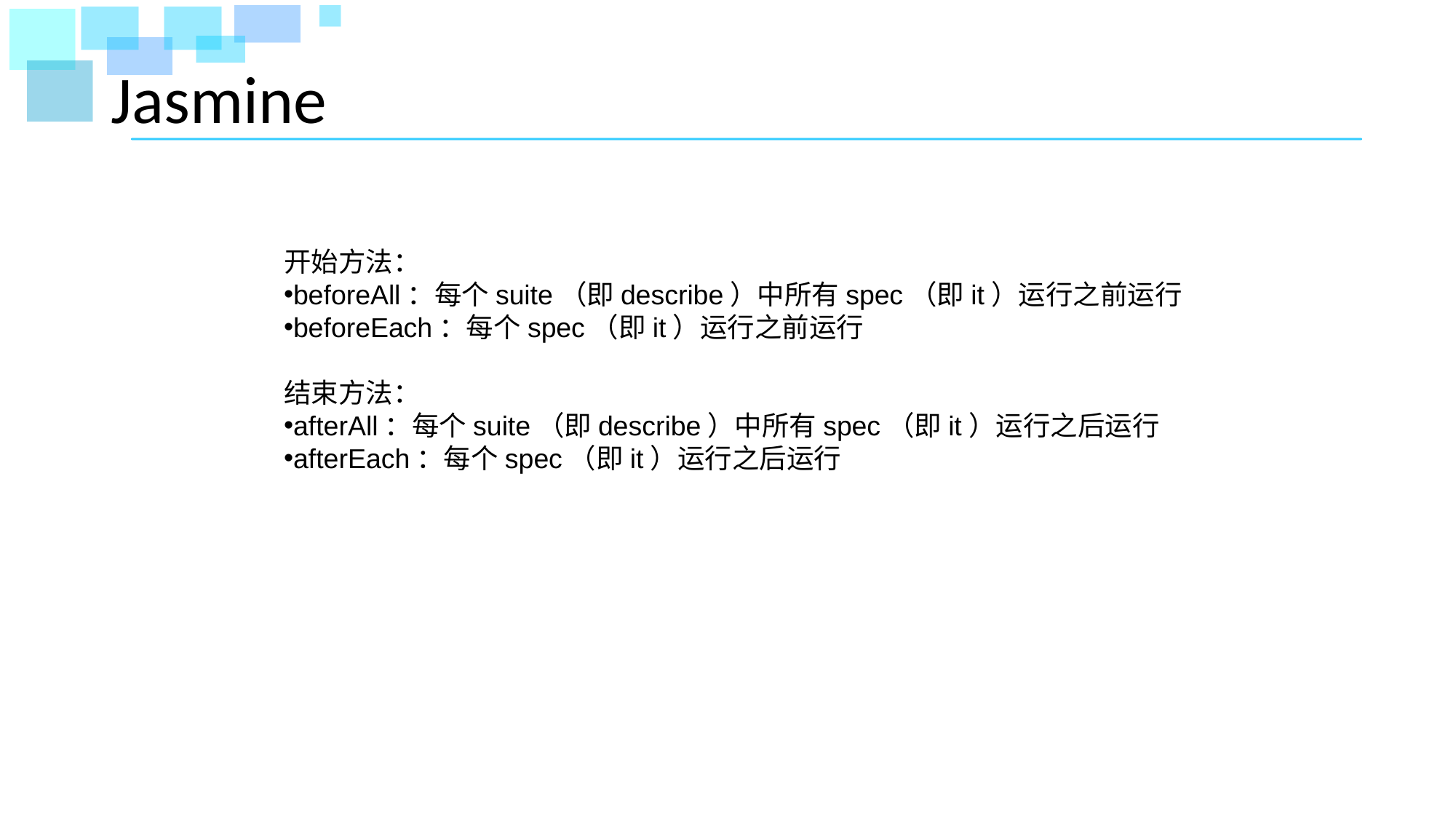

# Jasmine
开始方法：
beforeAll：每个suite（即describe）中所有spec（即it）运行之前运行
beforeEach：每个spec（即it）运行之前运行

结束方法：
afterAll：每个suite（即describe）中所有spec（即it）运行之后运行
afterEach：每个spec（即it）运行之后运行